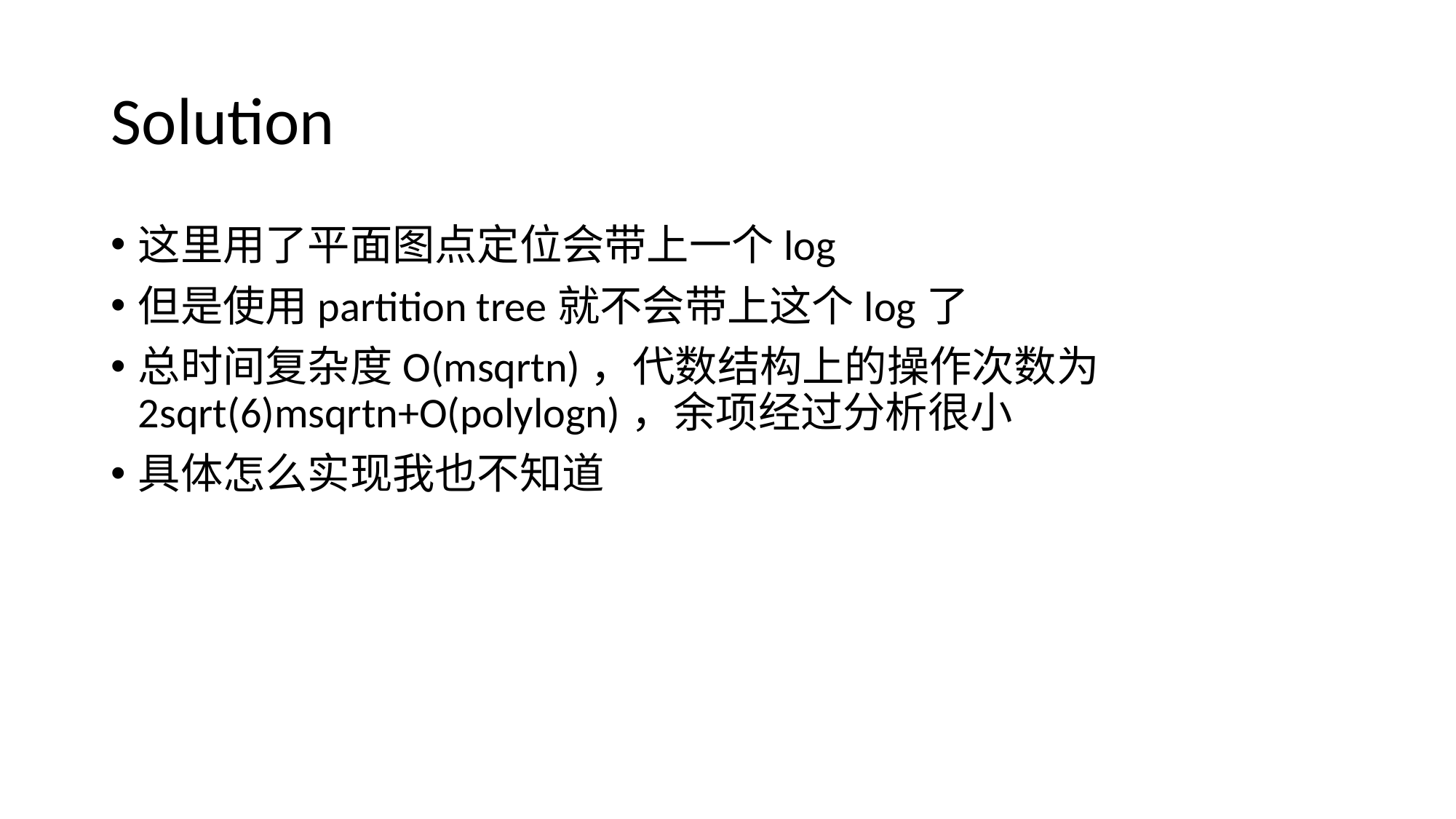

# Solution
这里用了平面图点定位会带上一个log
但是使用partition tree就不会带上这个log了
总时间复杂度O(msqrtn)，代数结构上的操作次数为2sqrt(6)msqrtn+O(polylogn)，余项经过分析很小
具体怎么实现我也不知道